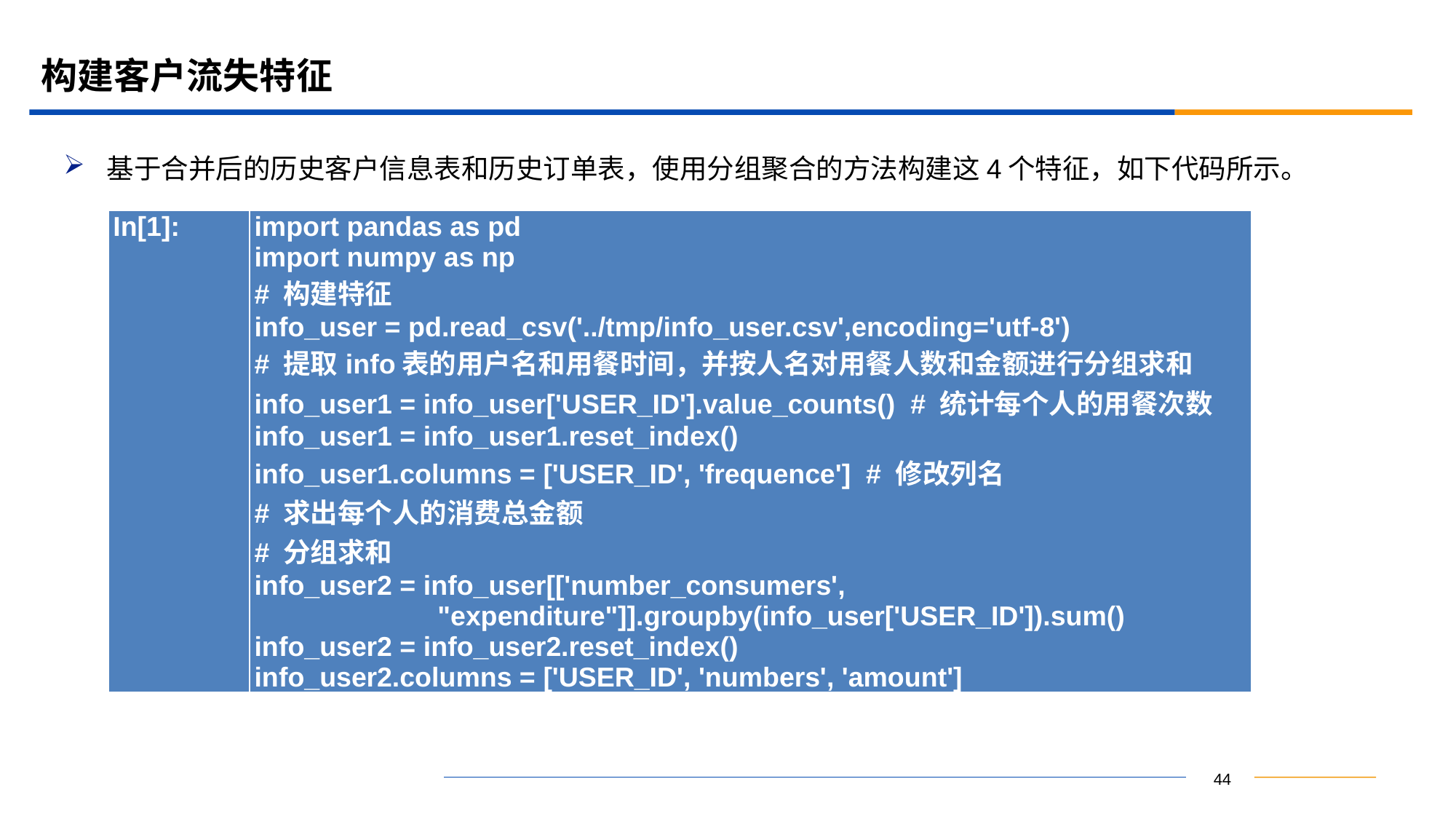

# 构建客户流失特征
基于合并后的历史客户信息表和历史订单表，使用分组聚合的方法构建这4个特征，如下代码所示。
| In[1]: | import pandas as pd import numpy as np # 构建特征 info\_user = pd.read\_csv('../tmp/info\_user.csv',encoding='utf-8') # 提取info表的用户名和用餐时间，并按人名对用餐人数和金额进行分组求和 info\_user1 = info\_user['USER\_ID'].value\_counts() # 统计每个人的用餐次数 info\_user1 = info\_user1.reset\_index() info\_user1.columns = ['USER\_ID', 'frequence'] # 修改列名 # 求出每个人的消费总金额 # 分组求和 info\_user2 = info\_user[['number\_consumers', "expenditure"]].groupby(info\_user['USER\_ID']).sum() info\_user2 = info\_user2.reset\_index() info\_user2.columns = ['USER\_ID', 'numbers', 'amount'] |
| --- | --- |